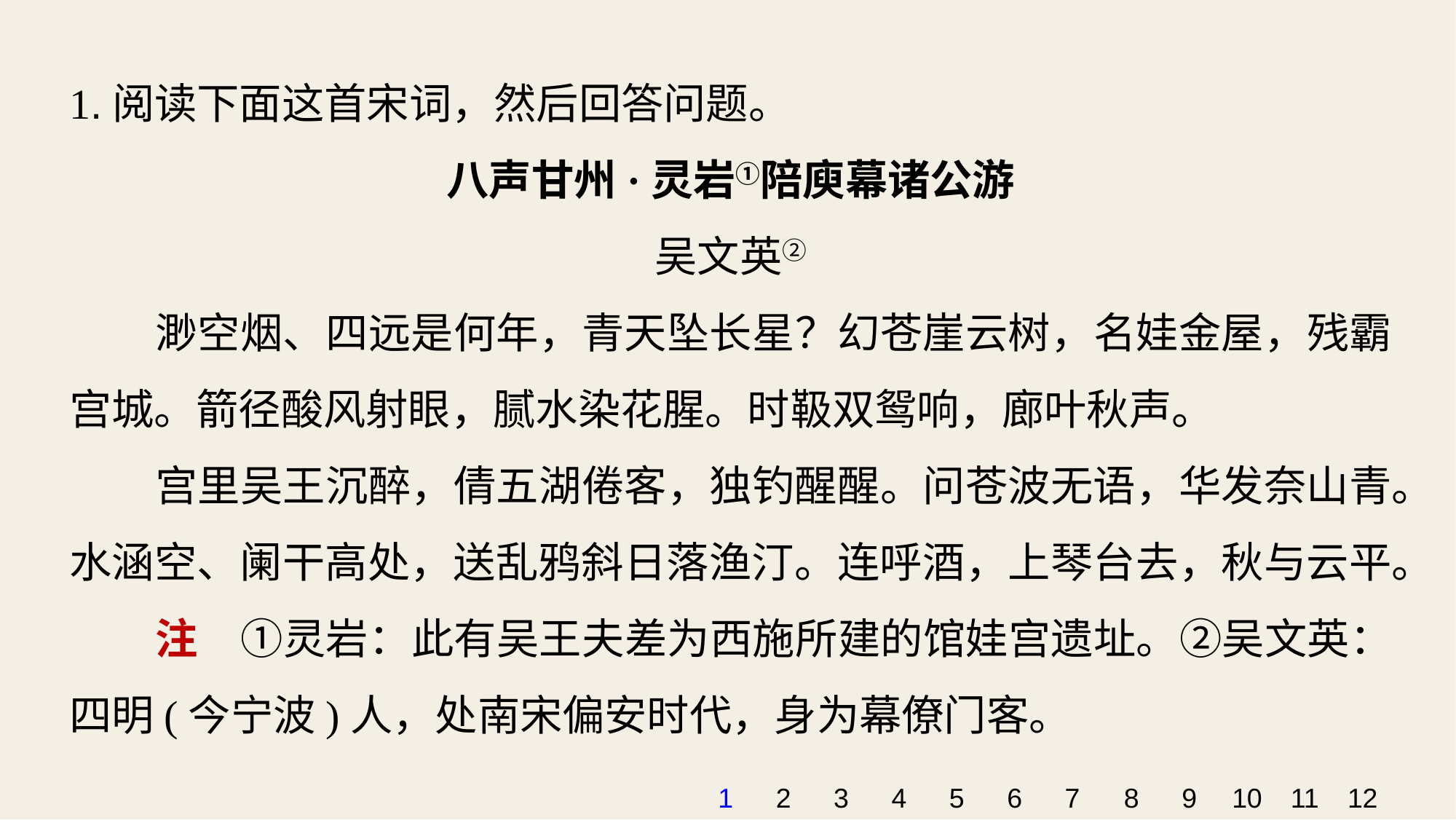

1.阅读下面这首宋词，然后回答问题。
八声甘州·灵岩①陪庾幕诸公游
吴文英②
渺空烟、四远是何年，青天坠长星？幻苍崖云树，名娃金屋，残霸宫城。箭径酸风射眼，腻水染花腥。时靸双鸳响，廊叶秋声。
宫里吴王沉醉，倩五湖倦客，独钓醒醒。问苍波无语，华发奈山青。水涵空、阑干高处，送乱鸦斜日落渔汀。连呼酒，上琴台去，秋与云平。
注　①灵岩：此有吴王夫差为西施所建的馆娃宫遗址。②吴文英：四明(今宁波)人，处南宋偏安时代，身为幕僚门客。
1
2
3
4
5
6
7
8
9
10
11
12